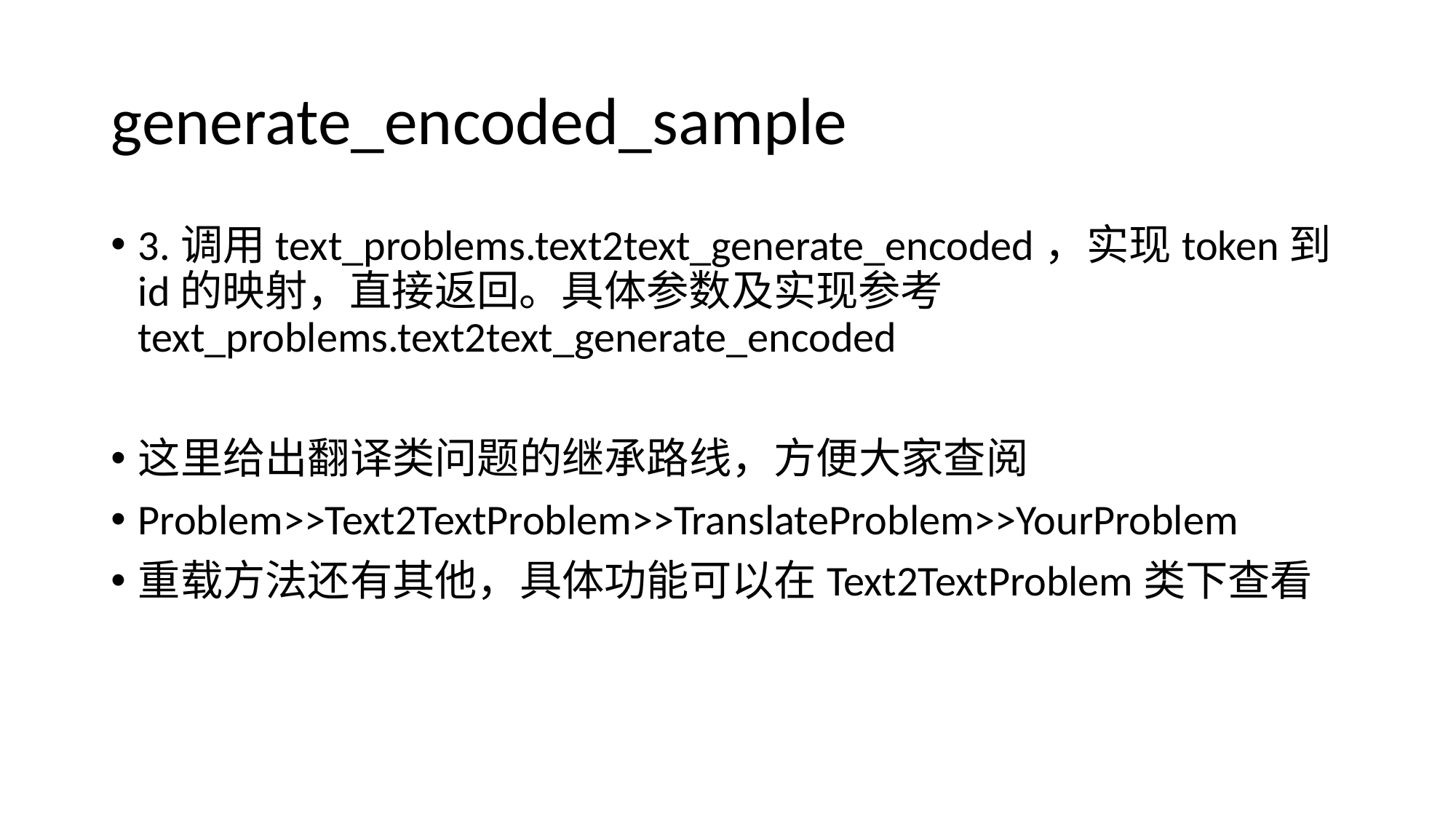

# generate_encoded_sample
3.调用text_problems.text2text_generate_encoded，实现token到id的映射，直接返回。具体参数及实现参考text_problems.text2text_generate_encoded

这里给出翻译类问题的继承路线，方便大家查阅
Problem>>Text2TextProblem>>TranslateProblem>>YourProblem
重载方法还有其他，具体功能可以在Text2TextProblem类下查看